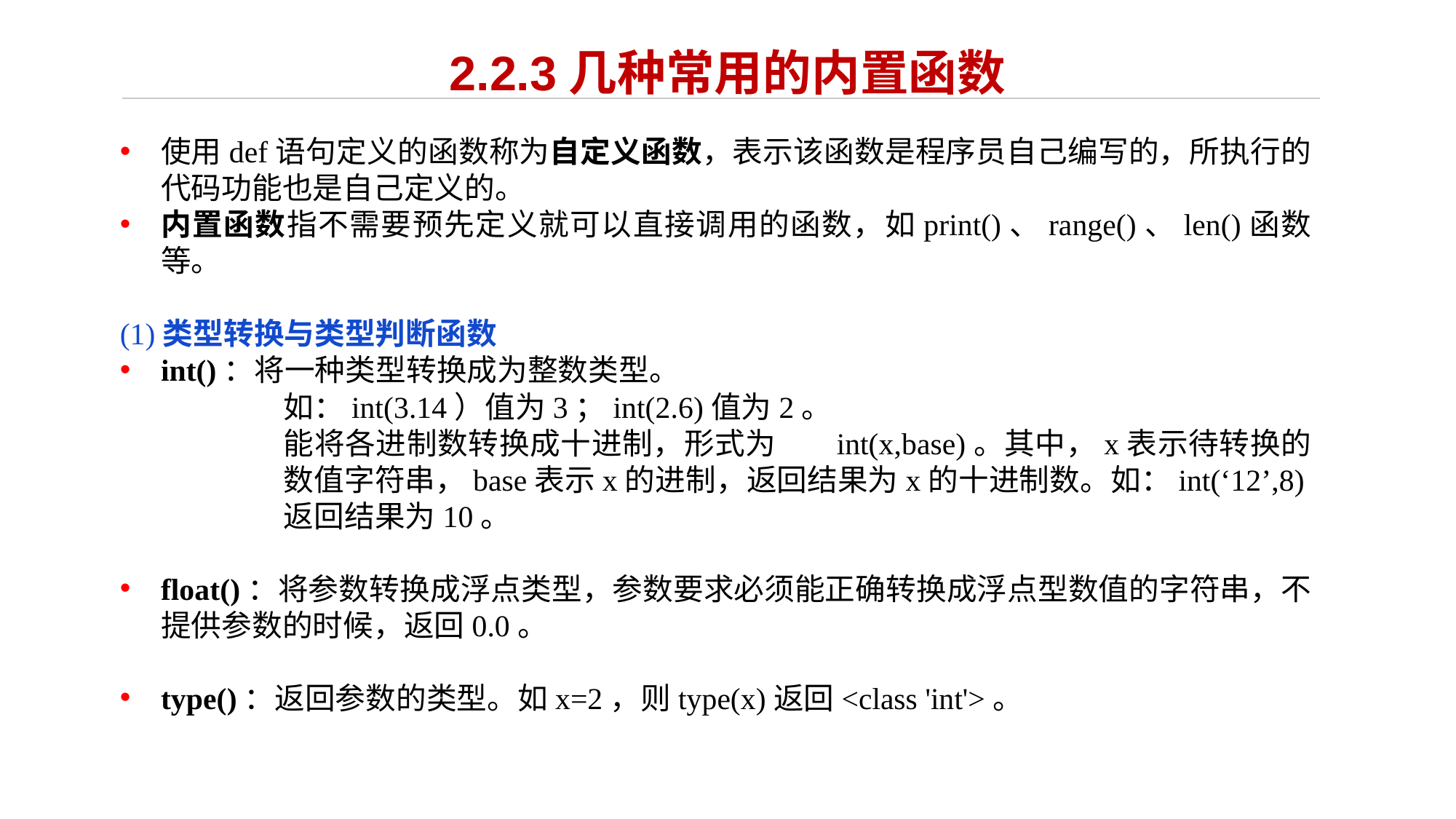

# 2.2.3几种常用的内置函数

使用def语句定义的函数称为自定义函数，表示该函数是程序员自己编写的，所执行的代码功能也是自己定义的。
内置函数指不需要预先定义就可以直接调用的函数，如print()、range()、len()函数等。

(1)类型转换与类型判断函数
int()：将一种类型转换成为整数类型。
如：int(3.14）值为3；int(2.6)值为2。
能将各进制数转换成十进制，形式为	int(x,base)。其中，x表示待转换的数值字符串，base表示x的进制，返回结果为x的十进制数。如：int(‘12’,8)返回结果为10。

float()：将参数转换成浮点类型，参数要求必须能正确转换成浮点型数值的字符串，不提供参数的时候，返回0.0。

type()：返回参数的类型。如x=2，则type(x)返回<class 'int'>。